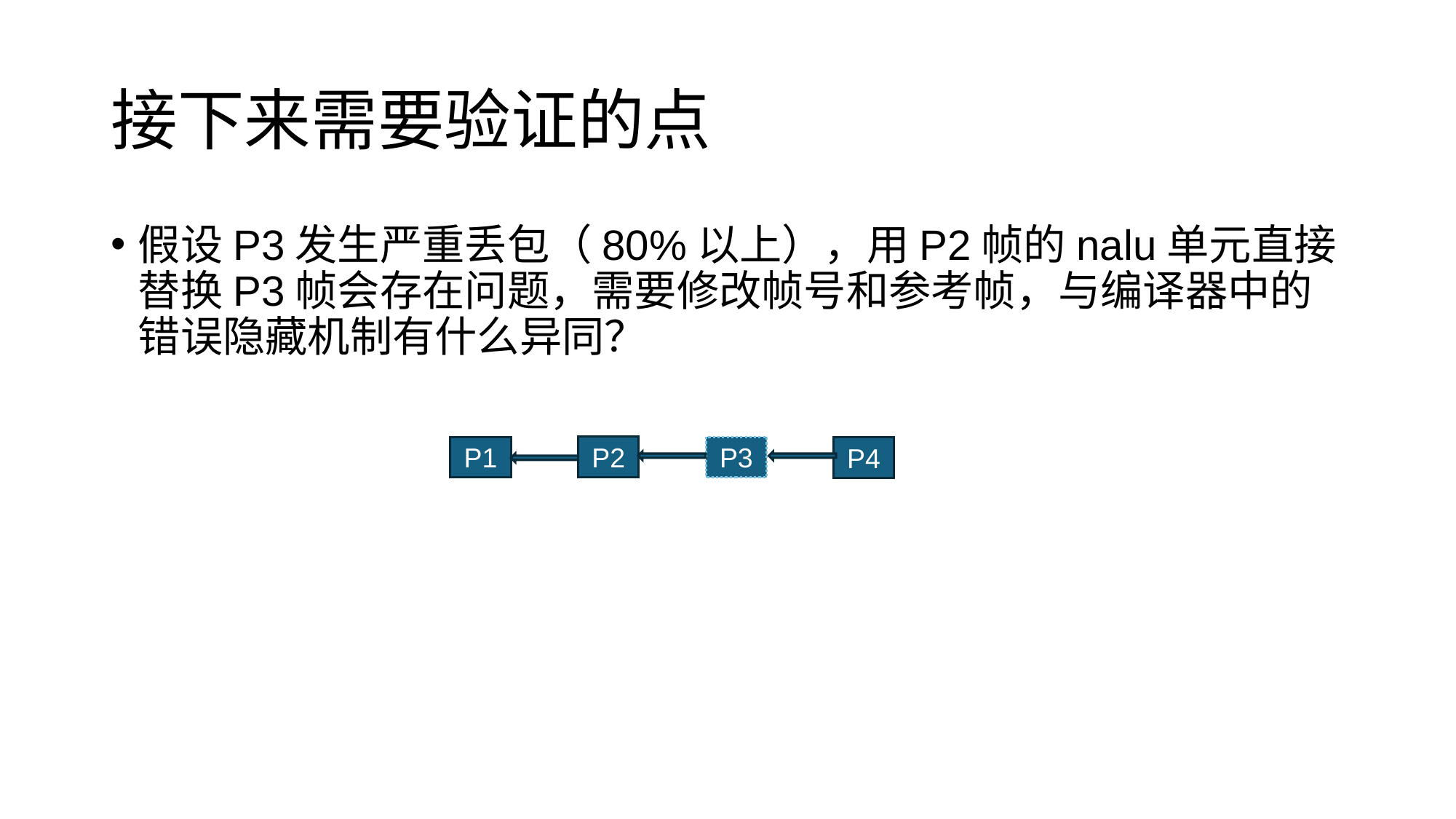

# 接下来需要验证的点
假设P3发生严重丢包（80%以上），用P2帧的nalu单元直接替换P3帧会存在问题，需要修改帧号和参考帧，与编译器中的错误隐藏机制有什么异同？
P2
P1
P3
P4